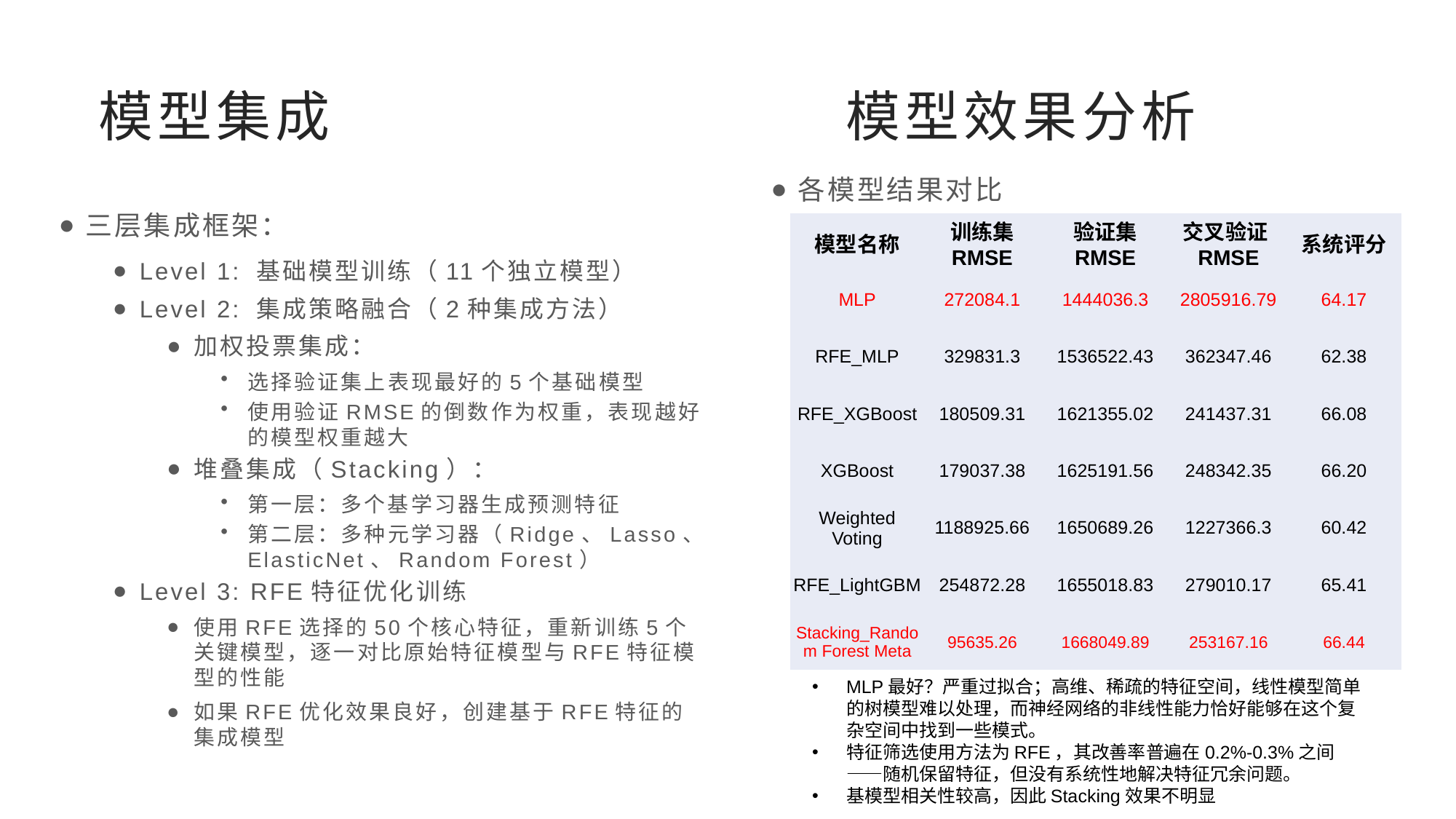

模型集成
# 模型效果分析
各模型结果对比

三层集成框架：
Level 1: 基础模型训练（11个独立模型）
Level 2: 集成策略融合（2种集成方法）
加权投票集成：
选择验证集上表现最好的5个基础模型
使用验证RMSE的倒数作为权重，表现越好的模型权重越大
堆叠集成（Stacking）：
第一层：多个基学习器生成预测特征
第二层：多种元学习器（Ridge、Lasso、ElasticNet、Random Forest）
Level 3: RFE特征优化训练
使用RFE选择的50个核心特征，重新训练5个关键模型，逐一对比原始特征模型与RFE特征模型的性能
如果RFE优化效果良好，创建基于RFE特征的集成模型

| 模型名称 | 训练集 RMSE | 验证集 RMSE | 交叉验证RMSE | 系统评分 |
| --- | --- | --- | --- | --- |
| MLP | 272084.1 | 1444036.3 | 2805916.79 | 64.17 |
| RFE\_MLP | 329831.3 | 1536522.43 | 362347.46 | 62.38 |
| RFE\_XGBoost | 180509.31 | 1621355.02 | 241437.31 | 66.08 |
| XGBoost | 179037.38 | 1625191.56 | 248342.35 | 66.20 |
| Weighted Voting | 1188925.66 | 1650689.26 | 1227366.3 | 60.42 |
| RFE\_LightGBM | 254872.28 | 1655018.83 | 279010.17 | 65.41 |
| Stacking\_Random Forest Meta | 95635.26 | 1668049.89 | 253167.16 | 66.44 |
MLP最好？严重过拟合；高维、稀疏的特征空间，线性模型简单的树模型难以处理，而神经网络的非线性能力恰好能够在这个复杂空间中找到一些模式。
特征筛选使用方法为RFE，其改善率普遍在0.2%-0.3%之间——随机保留特征，但没有系统性地解决特征冗余问题。
基模型相关性较高，因此Stacking效果不明显